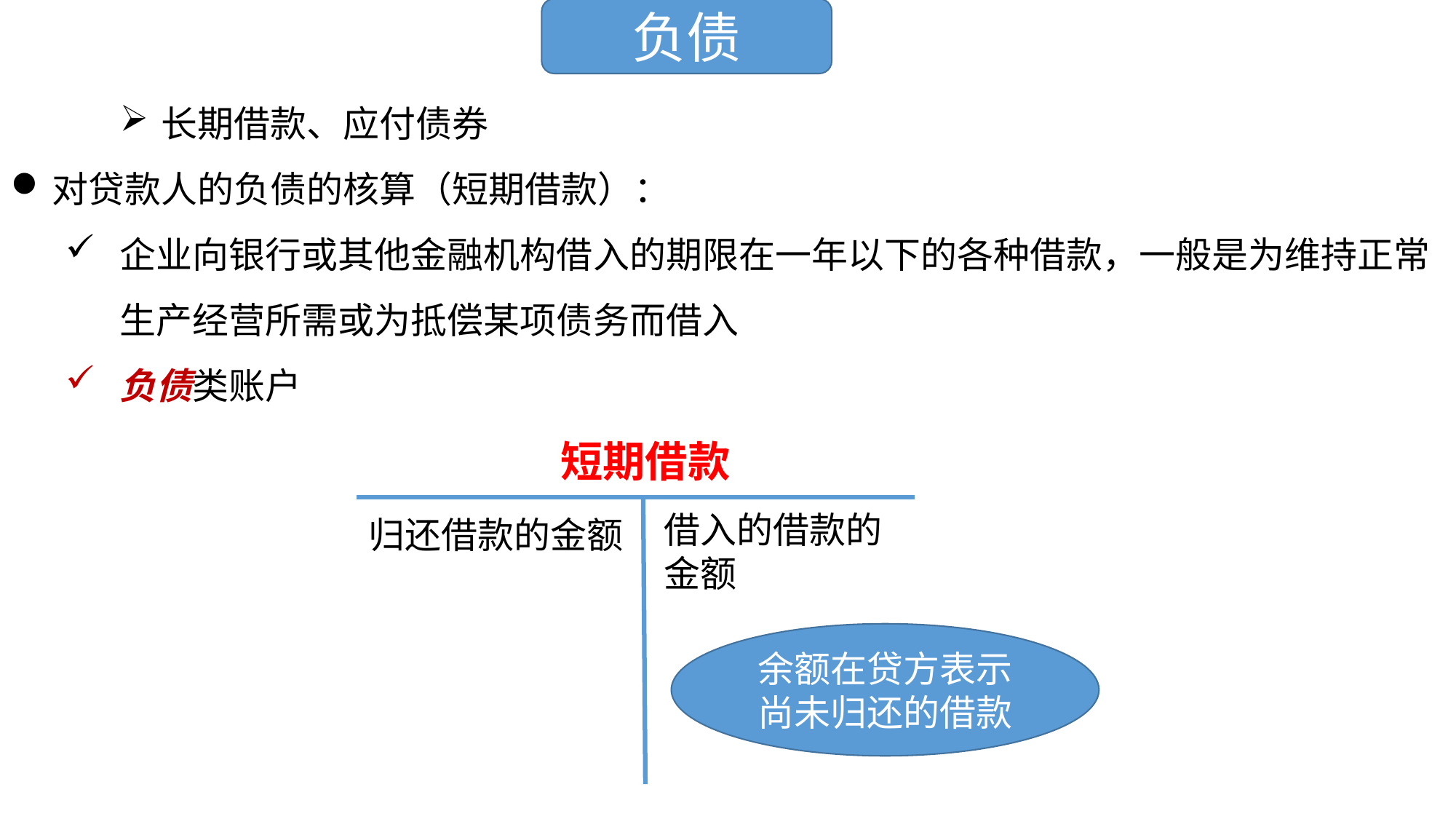

负债
长期借款、应付债券
对贷款人的负债的核算（短期借款）：
企业向银行或其他金融机构借入的期限在一年以下的各种借款，一般是为维持正常生产经营所需或为抵偿某项债务而借入
负债类账户

短期借款
借入的借款的金额
归还借款的金额
余额在贷方表示尚未归还的借款